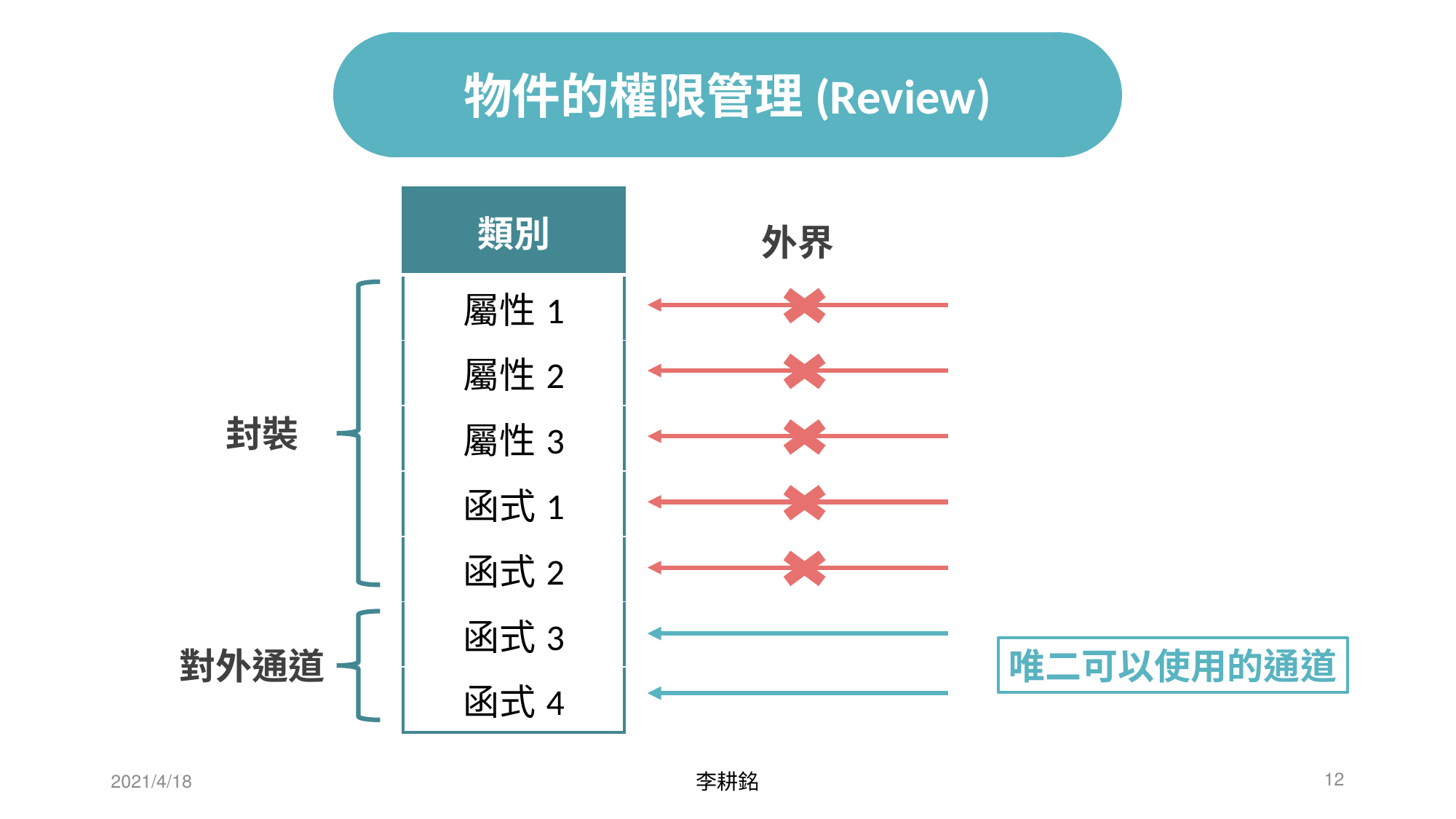

# 物件的權限管理(Review)
| 類別 |
| --- |
| 屬性1 |
| 屬性2 |
| 屬性3 |
| 函式1 |
| 函式2 |
| 函式3 |
| 函式4 |
外界

唯二可以使用的通道

封裝

對外通道
2021/4/18
李耕銘
12